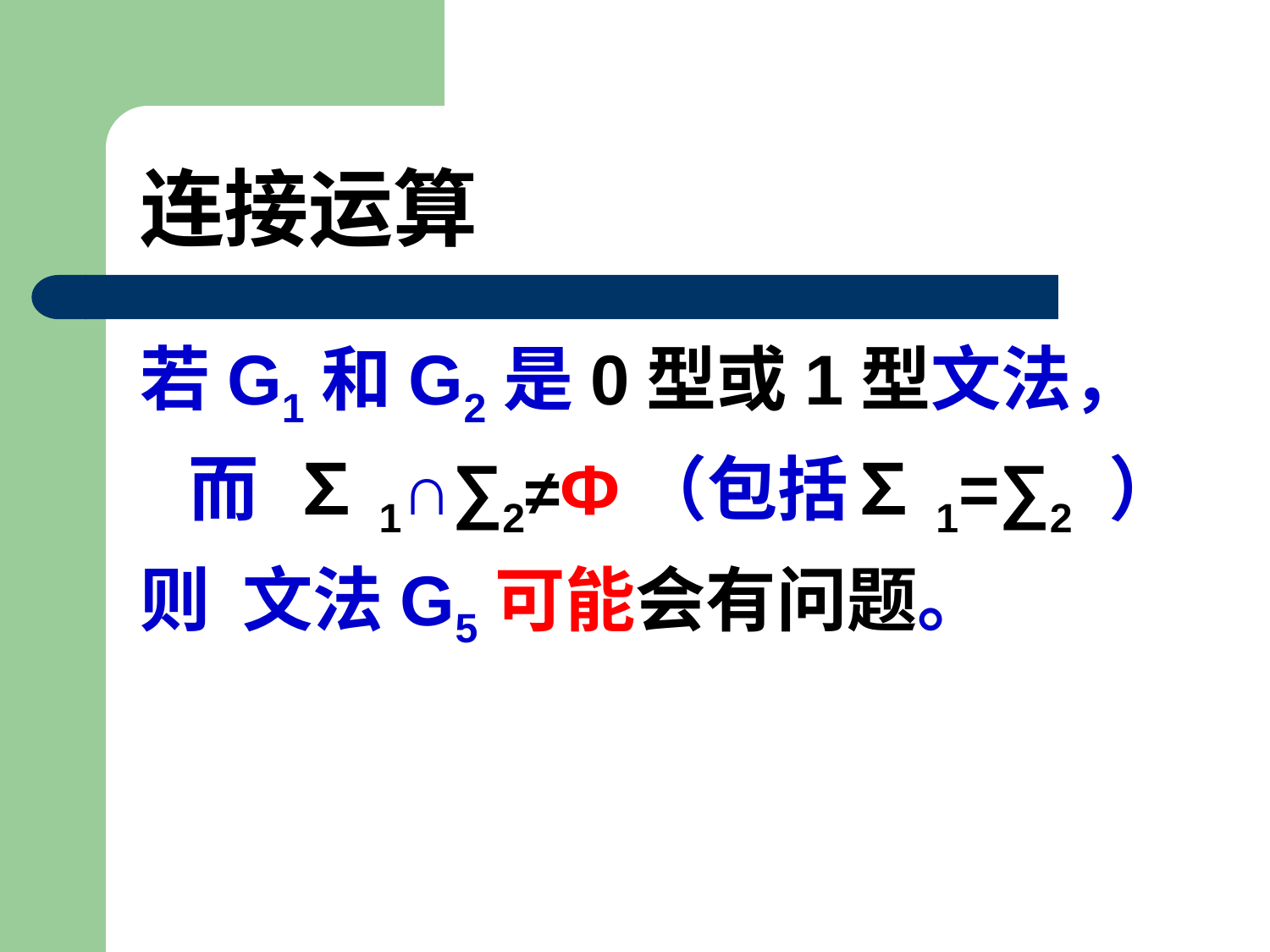

# 连接运算
若G1和G2是0型或1型文法，
  而  ∑1∩∑2≠Ф（包括∑1=∑2 ）
则  文法G5可能会有问题。